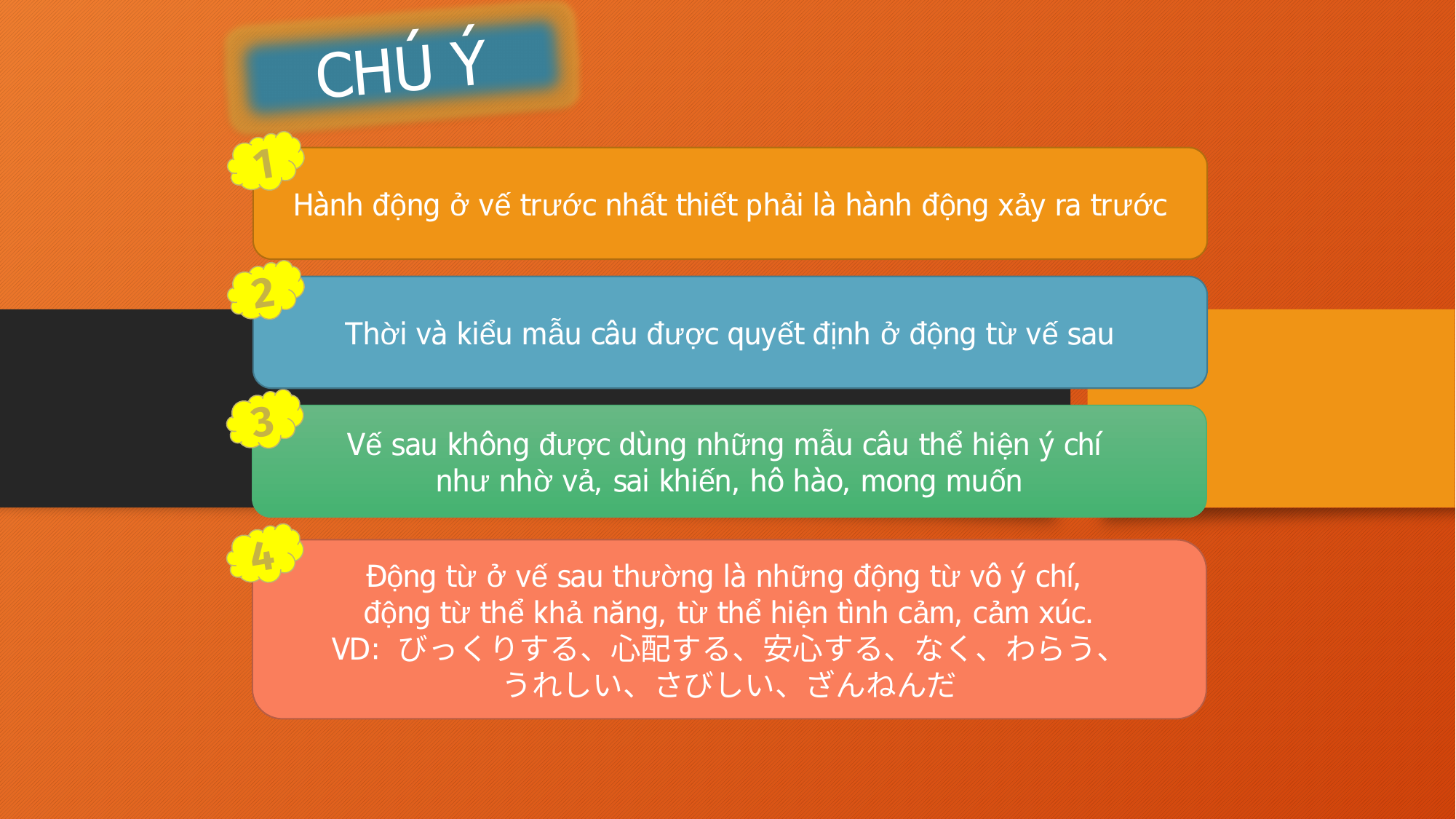

CHÚ Ý
1
Hành động ở vế trước nhất thiết phải là hành động xảy ra trước
2
Thời và kiểu mẫu câu được quyết định ở động từ vế sau
3
Vế sau không được dùng những mẫu câu thể hiện ý chí
như nhờ vả, sai khiến, hô hào, mong muốn
4
Động từ ở vế sau thường là những động từ vô ý chí,
động từ thể khả năng, từ thể hiện tình cảm, cảm xúc.
VD: びっくりする、心配する、安心する、なく、わらう、
うれしい、さびしい、ざんねんだ